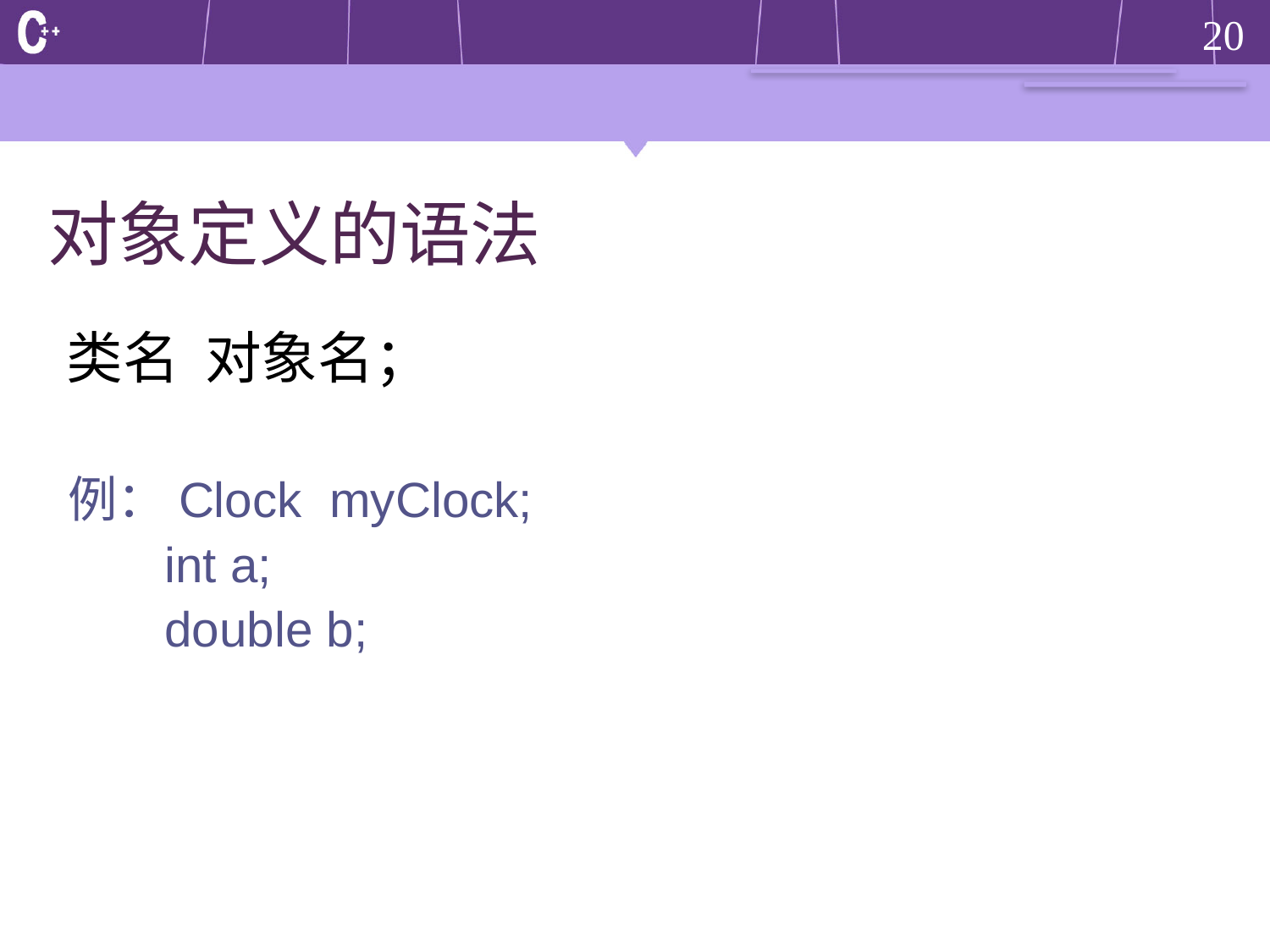

# 对象定义的语法
  类名  对象名；

例：Clock  myClock;
       int a;
       double b;